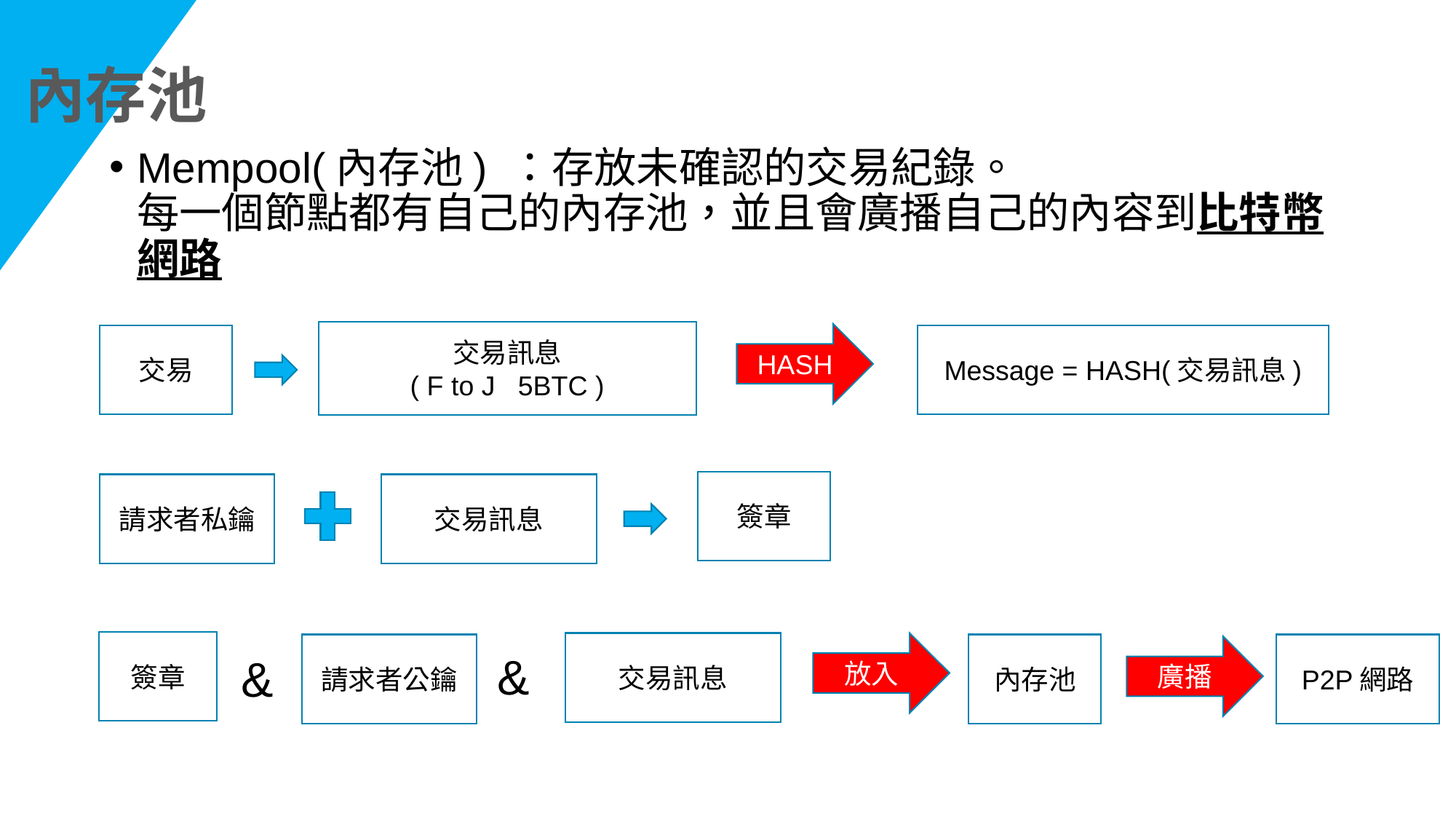

內存池
Mempool(內存池) ：存放未確認的交易紀錄。
每一個節點都有自己的內存池，並且會廣播自己的內容到比特幣網路

交易訊息
( F to J   5BTC )
HASH
交易
Message = HASH(交易訊息)

簽章
請求者私鑰
交易訊息

簽章
交易訊息
放入
P2P網路
請求者公鑰
內存池
廣播
&
&